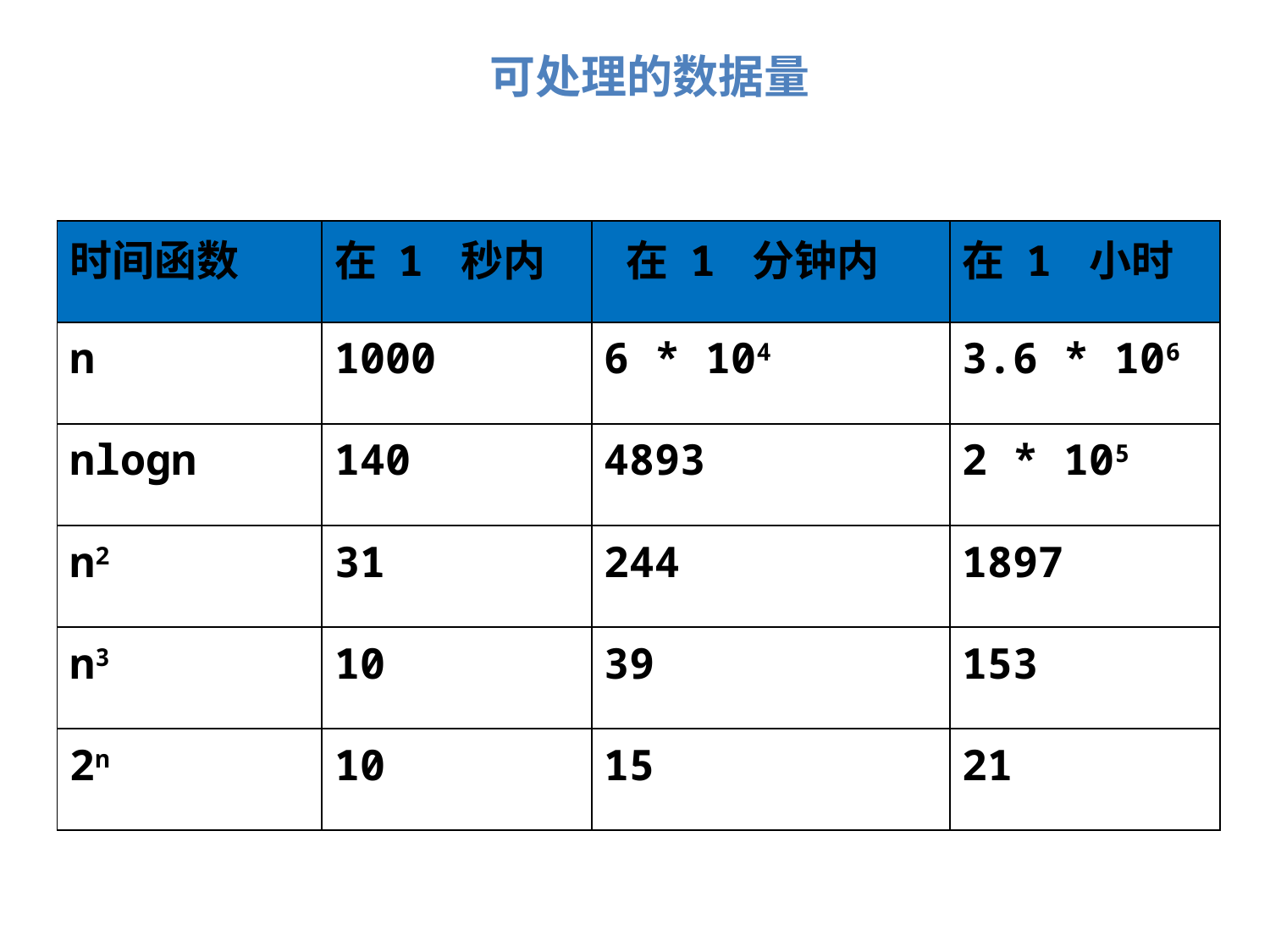

# 可处理的数据量
| 时间函数 | 在 1 秒内 | 在 1 分钟内 | 在 1 小时 |
| --- | --- | --- | --- |
| n | 1000 | 6 \* 104 | 3.6 \* 106 |
| nlogn | 140 | 4893 | 2 \* 105 |
| n2 | 31 | 244 | 1897 |
| n3 | 10 | 39 | 153 |
| 2n | 10 | 15 | 21 |